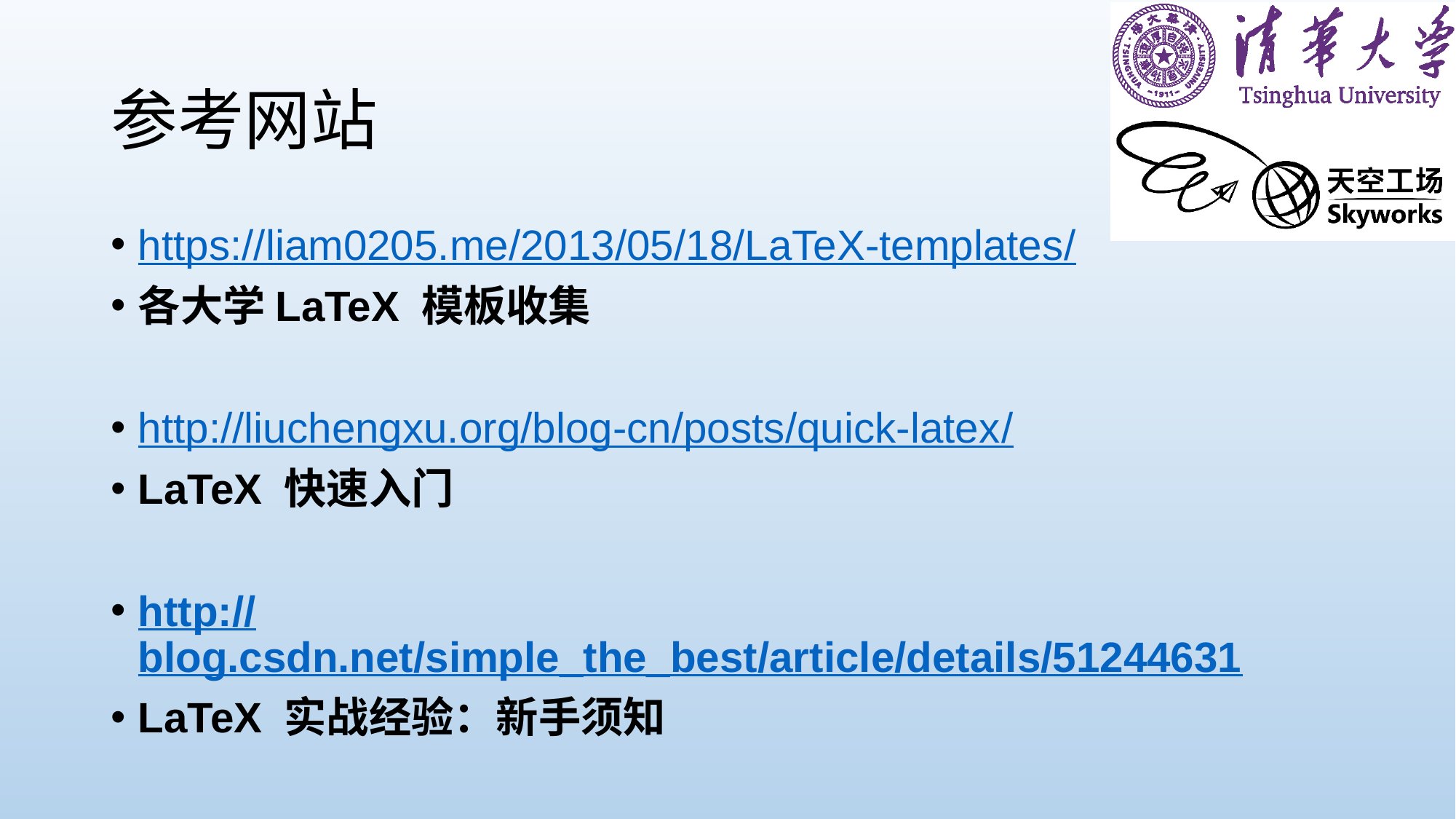

# 参考网站
https://liam0205.me/2013/05/18/LaTeX-templates/
各大学LaTeX 模板收集

http://liuchengxu.org/blog-cn/posts/quick-latex/
LaTeX 快速入门

http://blog.csdn.net/simple_the_best/article/details/51244631
LaTeX 实战经验：新手须知